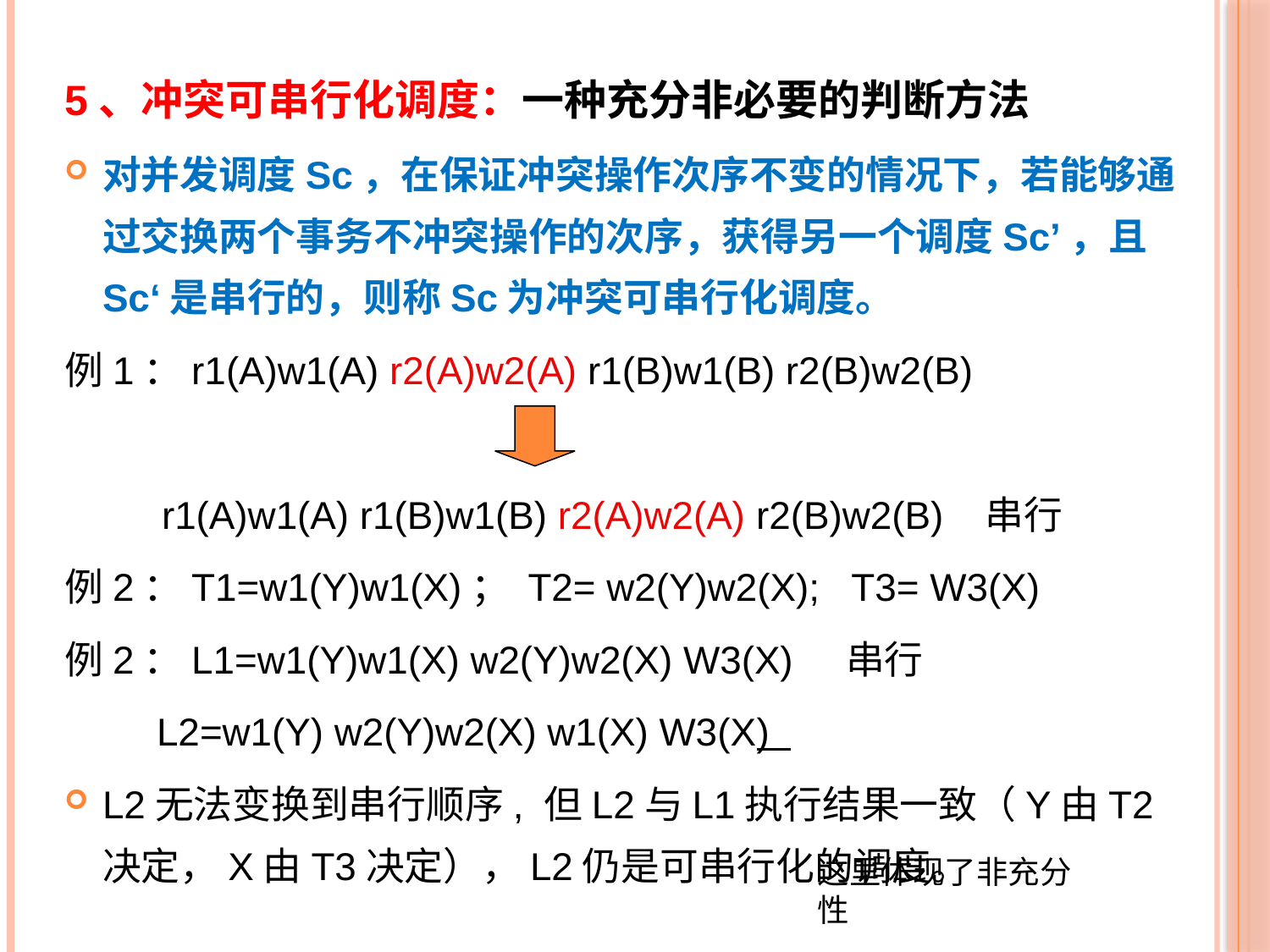

5、冲突可串行化调度：一种充分非必要的判断方法
对并发调度Sc，在保证冲突操作次序不变的情况下，若能够通过交换两个事务不冲突操作的次序，获得另一个调度Sc’，且Sc‘是串行的，则称Sc为冲突可串行化调度。
例1：r1(A)w1(A) r2(A)w2(A) r1(B)w1(B) r2(B)w2(B)

         r1(A)w1(A) r1(B)w1(B) r2(A)w2(A) r2(B)w2(B)   串行
例2：T1=w1(Y)w1(X)； T2= w2(Y)w2(X);   T3= W3(X)
例2：L1=w1(Y)w1(X) w2(Y)w2(X) W3(X)    串行
	     L2=w1(Y) w2(Y)w2(X) w1(X) W3(X)
L2无法变换到串行顺序, 但L2与L1执行结果一致（Y由T2决定，X由T3决定），L2仍是可串行化的调度。

这里体现了非充分性